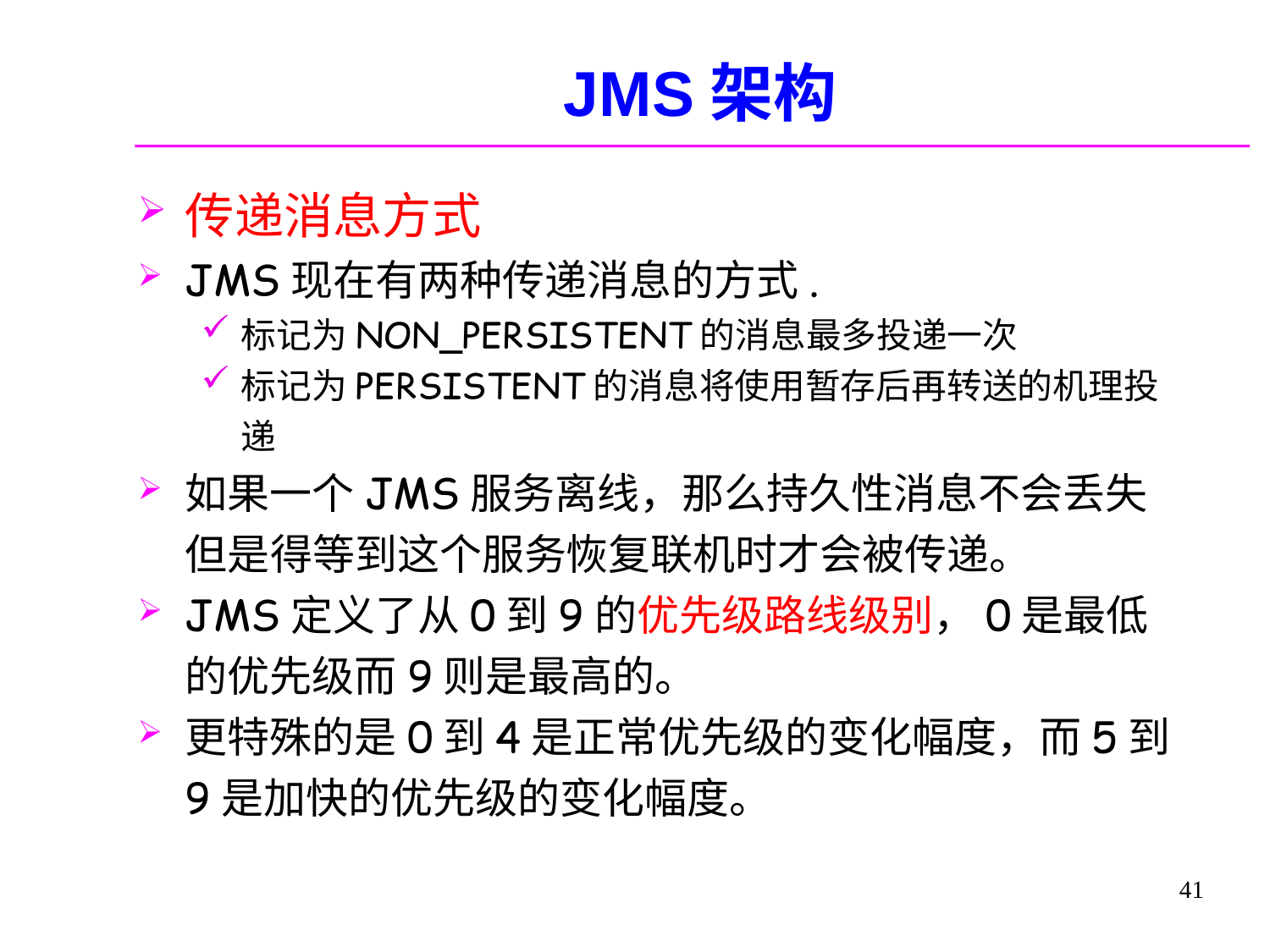

# JMS架构
传递消息方式
JMS现在有两种传递消息的方式.
标记为NON_PERSISTENT的消息最多投递一次
标记为PERSISTENT的消息将使用暂存后再转送的机理投递
如果一个JMS服务离线，那么持久性消息不会丢失但是得等到这个服务恢复联机时才会被传递。
JMS定义了从0到9的优先级路线级别，0是最低的优先级而9则是最高的。
更特殊的是0到4是正常优先级的变化幅度，而5到9是加快的优先级的变化幅度。
41